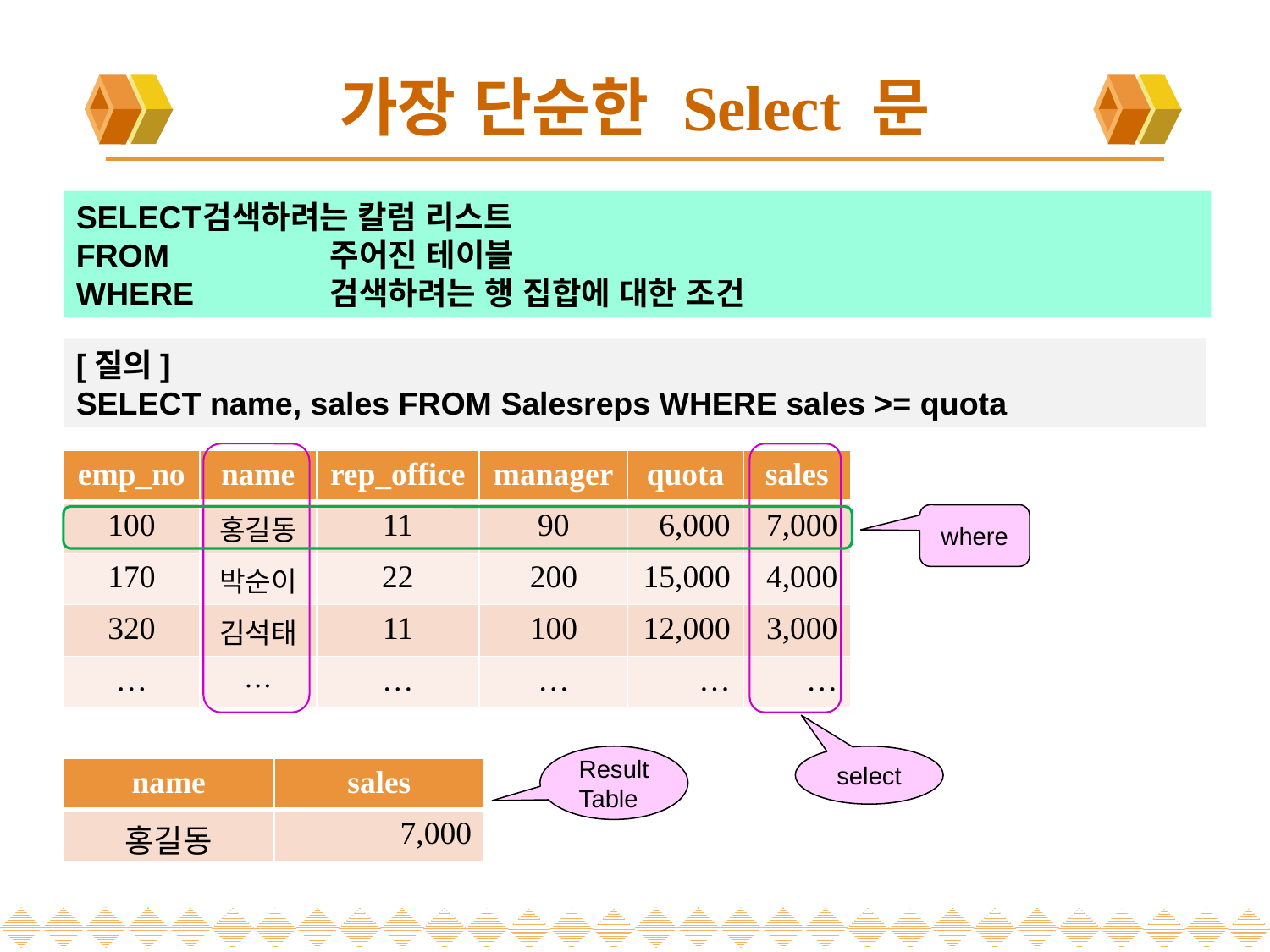

# 가장 단순한 Select 문
SELECT	검색하려는 칼럼 리스트
FROM 		주어진 테이블
WHERE 	검색하려는 행 집합에 대한 조건
[질의]
SELECT name, sales FROM Salesreps WHERE sales >= quota

| emp\_no | name | rep\_office | manager | quota | sales |
| --- | --- | --- | --- | --- | --- |
| 100 | 홍길동 | 11 | 90 | 6,000 | 7,000 |
| 170 | 박순이 | 22 | 200 | 15,000 | 4,000 |
| 320 | 김석태 | 11 | 100 | 12,000 | 3,000 |
| … | … | … | … | … | … |
where

Result
Table
select
| name | sales |
| --- | --- |
| 홍길동 | 7,000 |